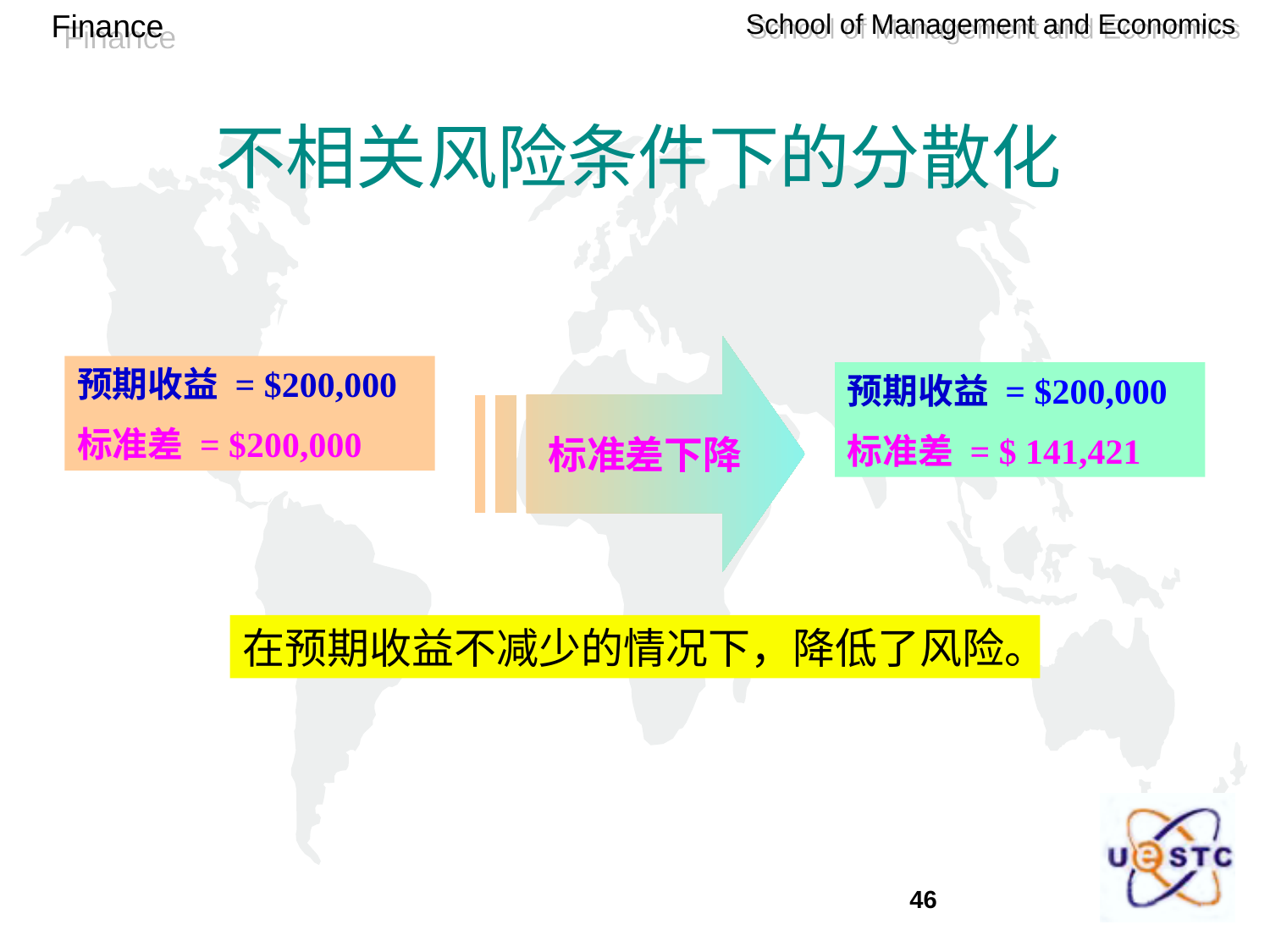

# 不相关风险条件下的分散化
标准差下降
预期收益 = $200,000
标准差 = $200,000
预期收益 = $200,000
标准差 = $ 141,421
在预期收益不减少的情况下，降低了风险。